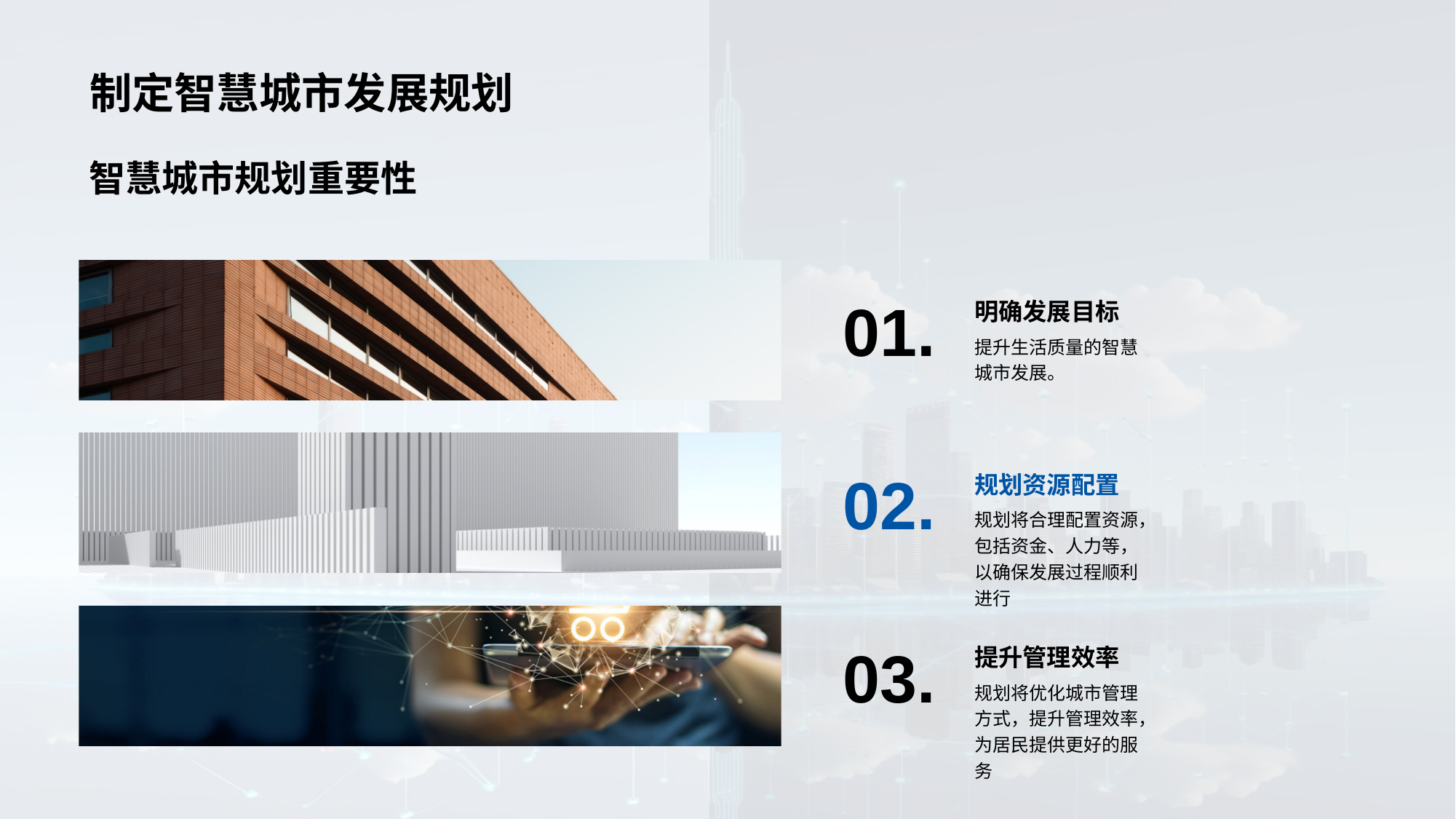

智慧城市规划重要性

01.
明确发展目标
提升生活质量的智慧城市发展。

02.
规划资源配置
规划将合理配置资源，包括资金、人力等，以确保发展过程顺利进行

03.
提升管理效率
规划将优化城市管理方式，提升管理效率，为居民提供更好的服务
# 制定智慧城市发展规划